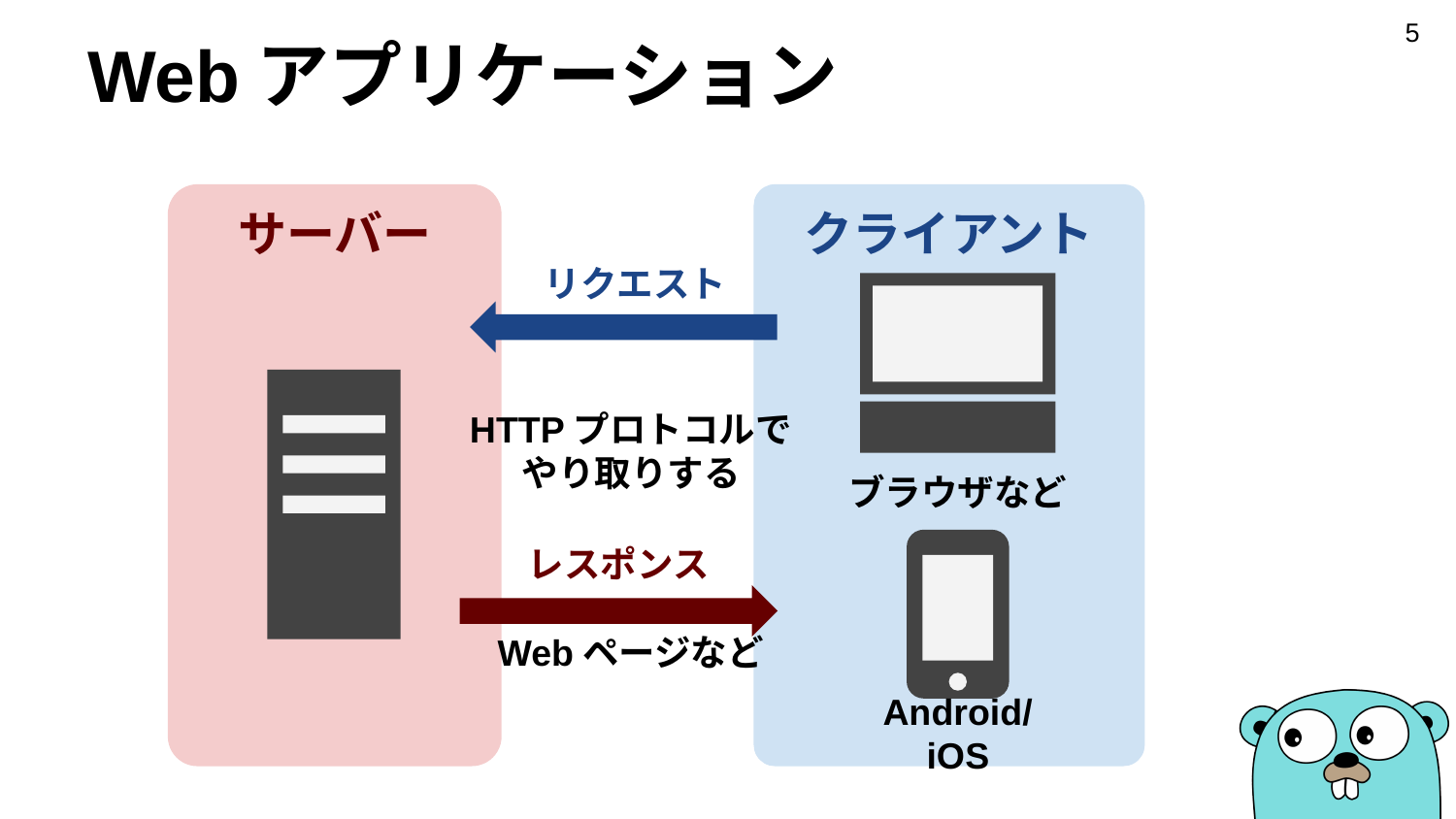

5
# Webアプリケーション

サーバー
クライアント
リクエスト

HTTPプロトコルで
やり取りする

ブラウザなど

レスポンス

Webページなど

Android/iOS